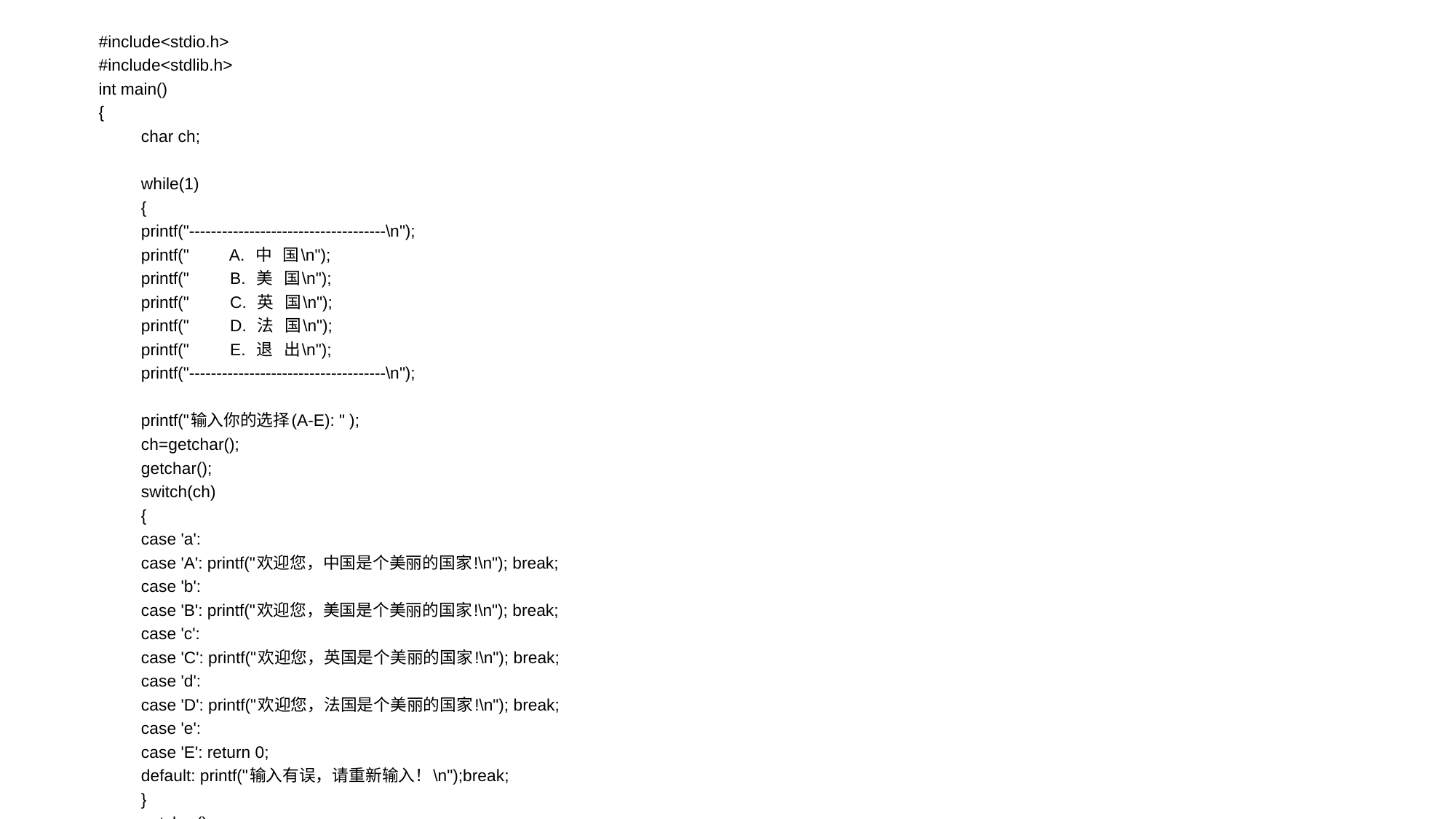

#include<stdio.h>
#include<stdlib.h>
int main()
{
	char ch;

	while(1)
	{
		printf("------------------------------------\n");
		printf("         A.  中   国\n");
		printf("         B.  美   国\n");
		printf("         C.  英   国\n");
		printf("         D.  法   国\n");
		printf("         E.  退   出\n");
		printf("------------------------------------\n");

		printf("输入你的选择(A-E): " );
		ch=getchar();
		getchar();
		switch(ch)
		{
			case 'a':
			case 'A': printf("欢迎您，中国是个美丽的国家!\n"); break;
			case 'b':
			case 'B': printf("欢迎您，美国是个美丽的国家!\n"); break;
			case 'c':
			case 'C': printf("欢迎您，英国是个美丽的国家!\n"); break;
			case 'd':
			case 'D': printf("欢迎您，法国是个美丽的国家!\n"); break;
			case 'e':
			case 'E': return 0;
			default: printf("输入有误，请重新输入！\n");break;
		}
		getchar();
		system("cls");
	}
	return 0;
}